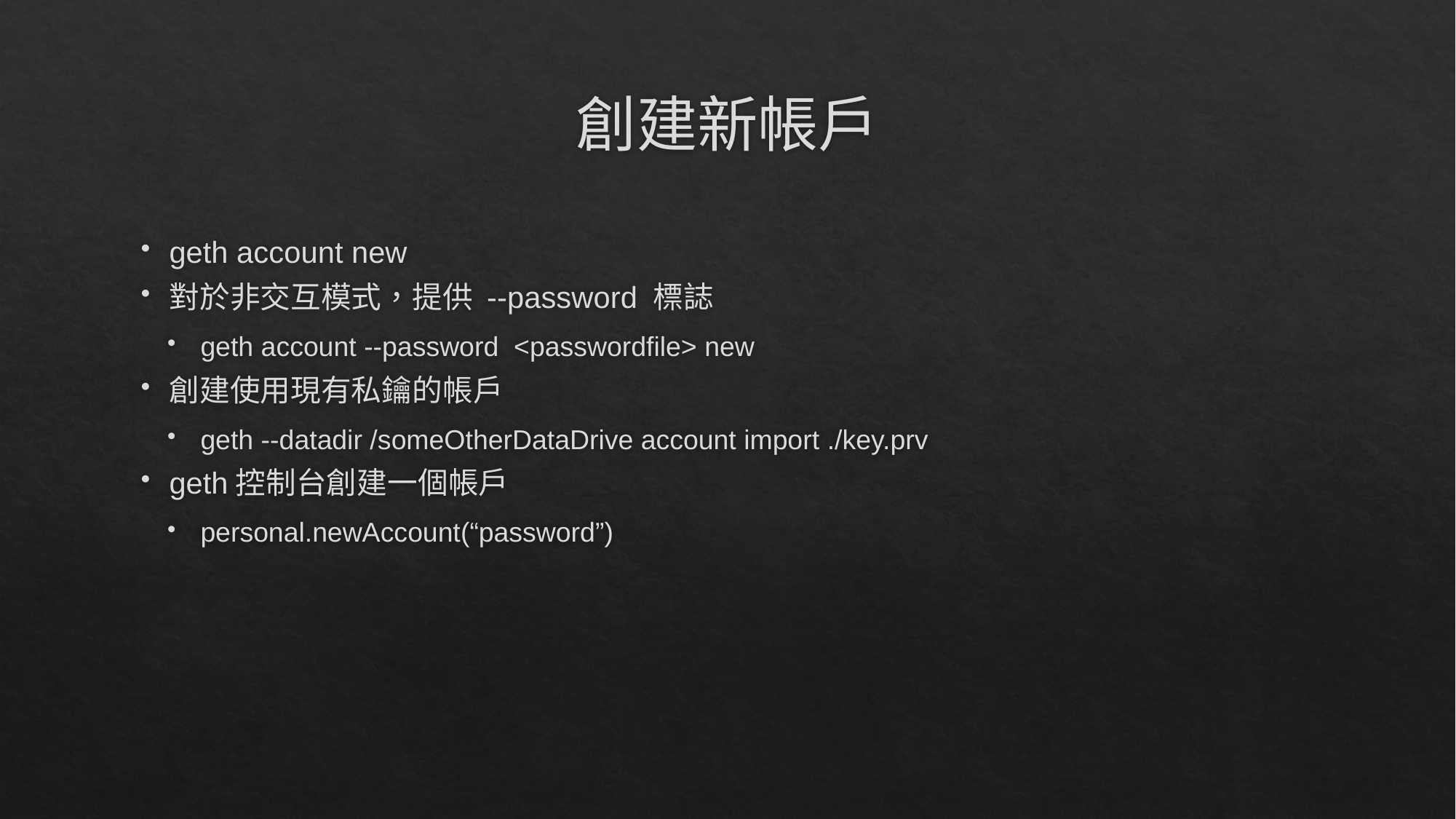

# 創建新帳戶
geth account new
對於非交互模式，提供 --password 標誌
geth account --password  <passwordfile> new
創建使用現有私鑰的帳戶
geth --datadir /someOtherDataDrive account import ./key.prv
geth控制台創建一個帳戶
personal.newAccount(“password”)